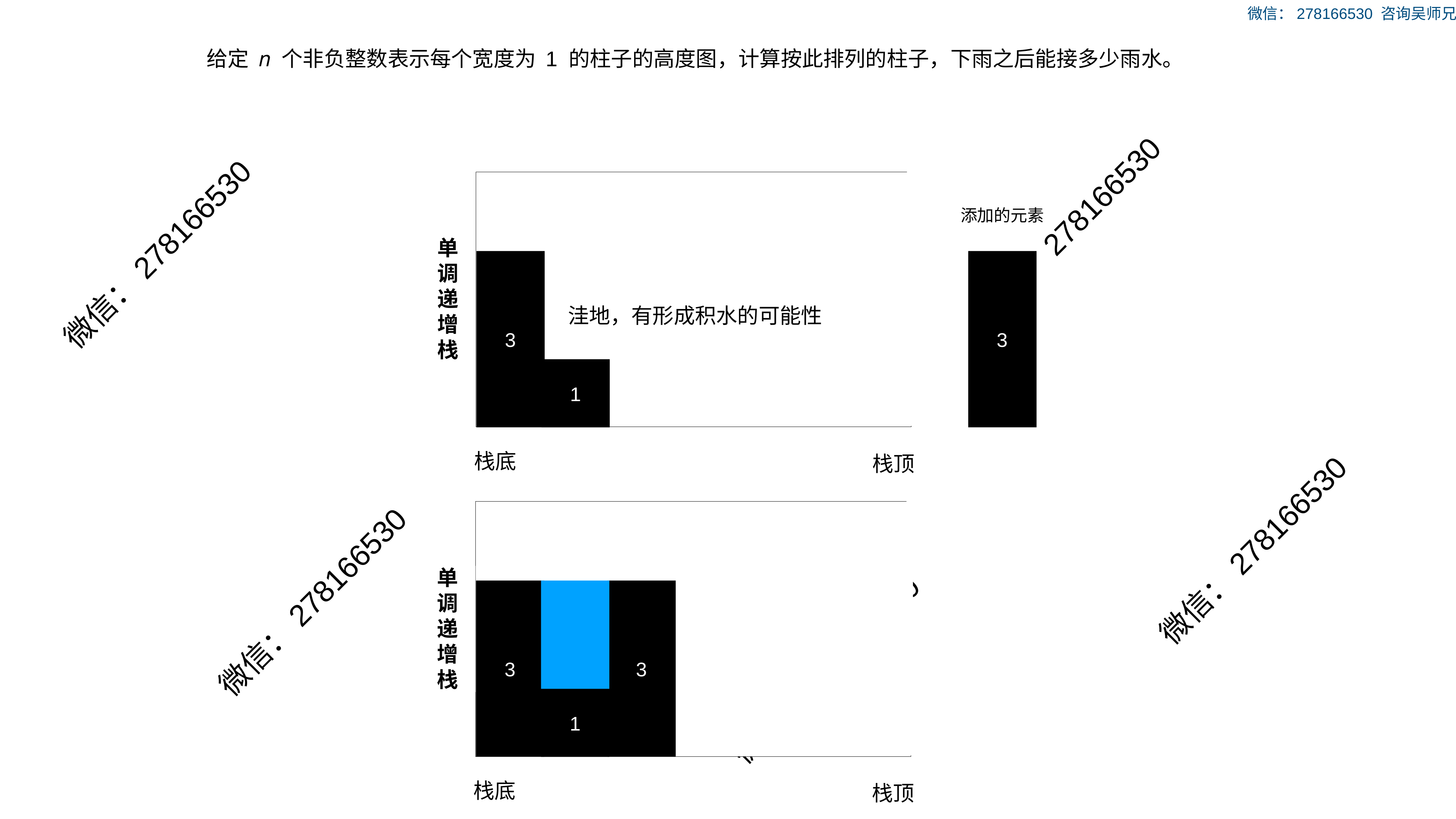

给定 n 个非负整数表示每个宽度为 1 的柱子的高度图，计算按此排列的柱子，下雨之后能接多少雨水。

添加的元素
单
调
递
增
栈
3
3
洼地，有形成积水的可能性
1
3

栈底
栈顶
单
调
递
增
栈

3
3
1
3
栈底
栈顶